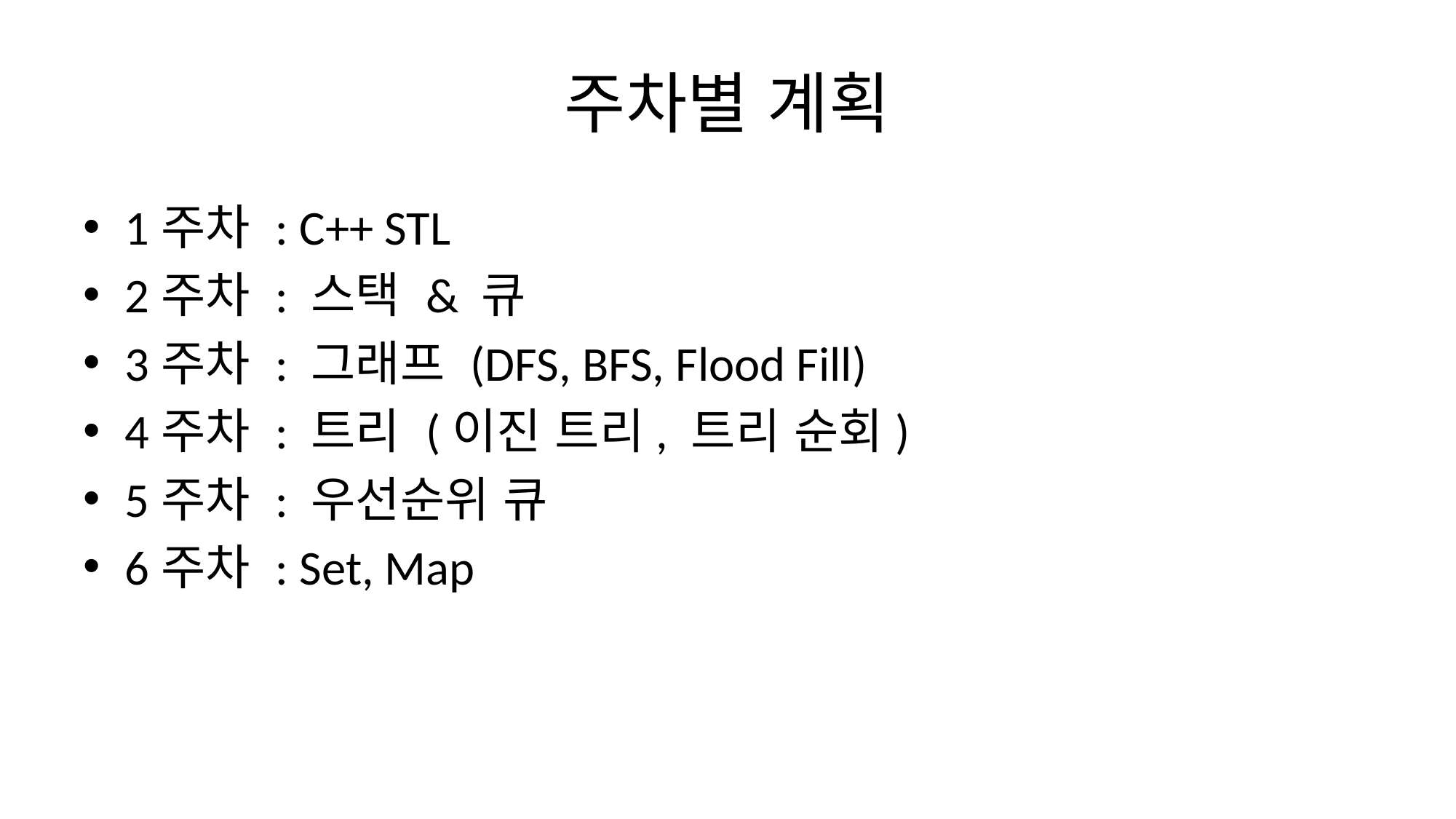

# 주차별 계획
1주차 : C++ STL
2주차 : 스택 & 큐
3주차 : 그래프 (DFS, BFS, Flood Fill)
4주차 : 트리 (이진 트리, 트리 순회)
5주차 : 우선순위 큐
6주차 : Set, Map